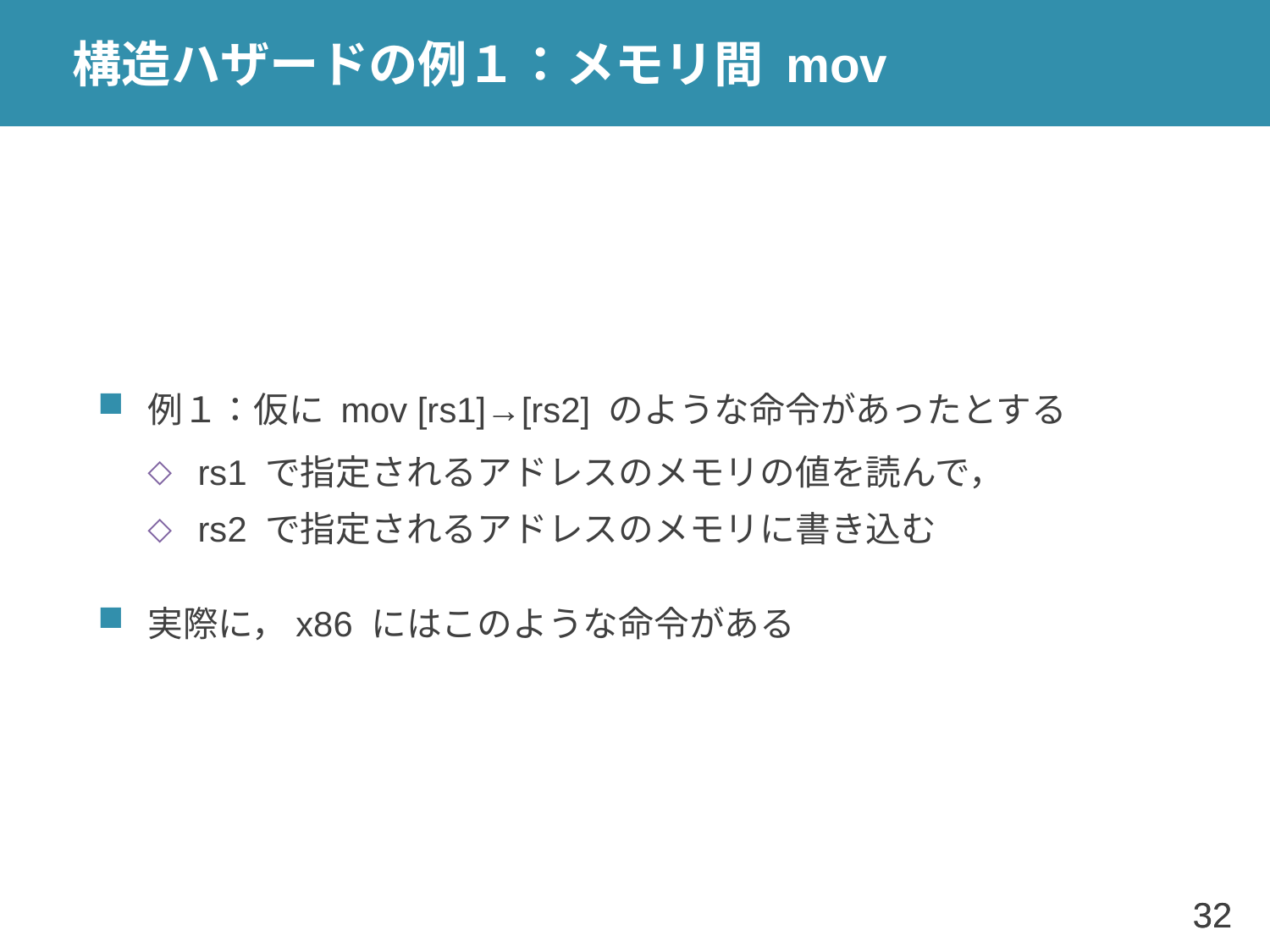

# 構造ハザードの例１：メモリ間 mov
例１：仮に mov [rs1]→[rs2] のような命令があったとする
rs1 で指定されるアドレスのメモリの値を読んで，
rs2 で指定されるアドレスのメモリに書き込む
実際に，x86 にはこのような命令がある